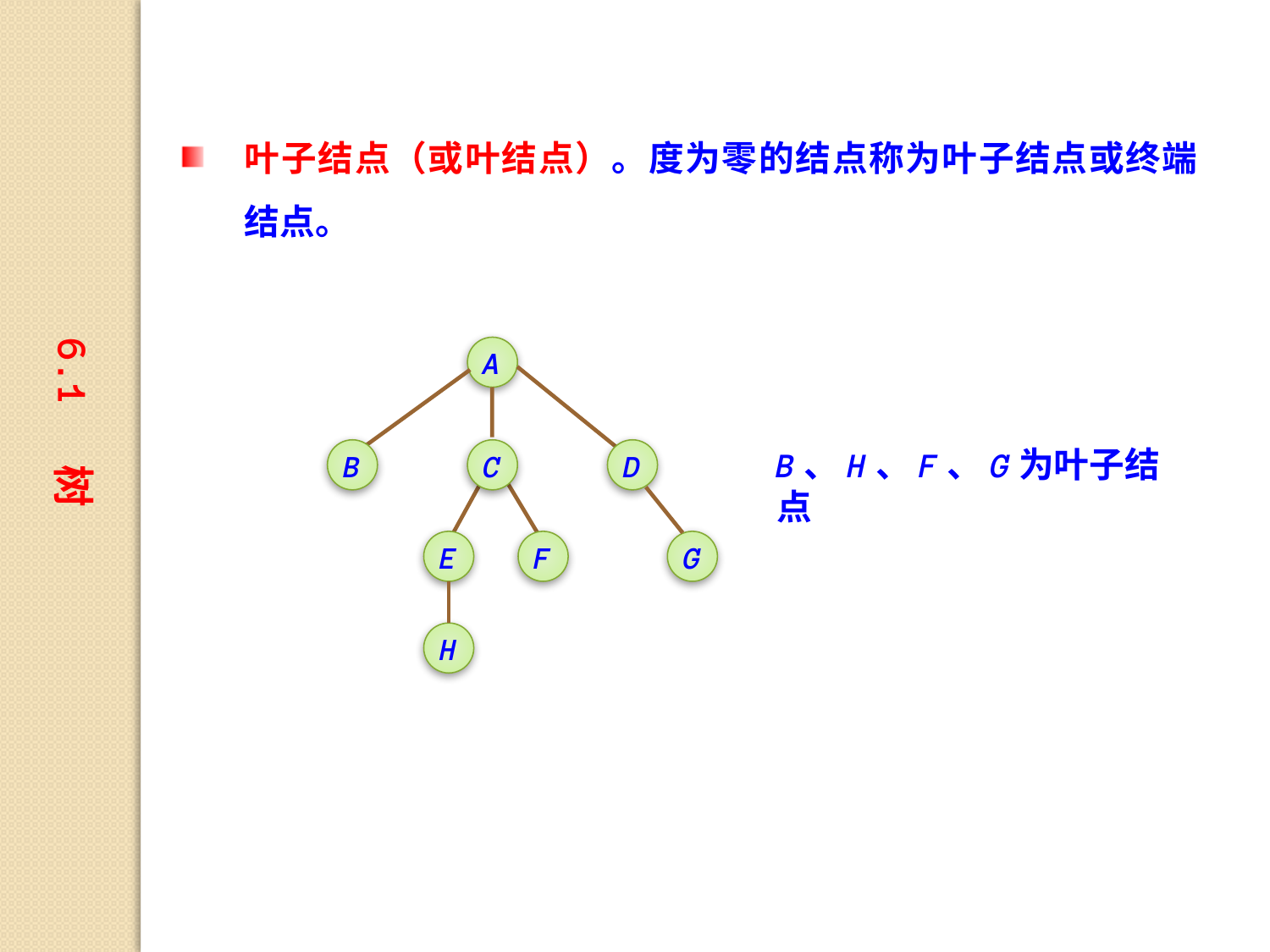

叶子结点（或叶结点）。度为零的结点称为叶子结点或终端结点。
6.1  树
A

B
C
D

E
F
G
H
B、H、F、G为叶子结点